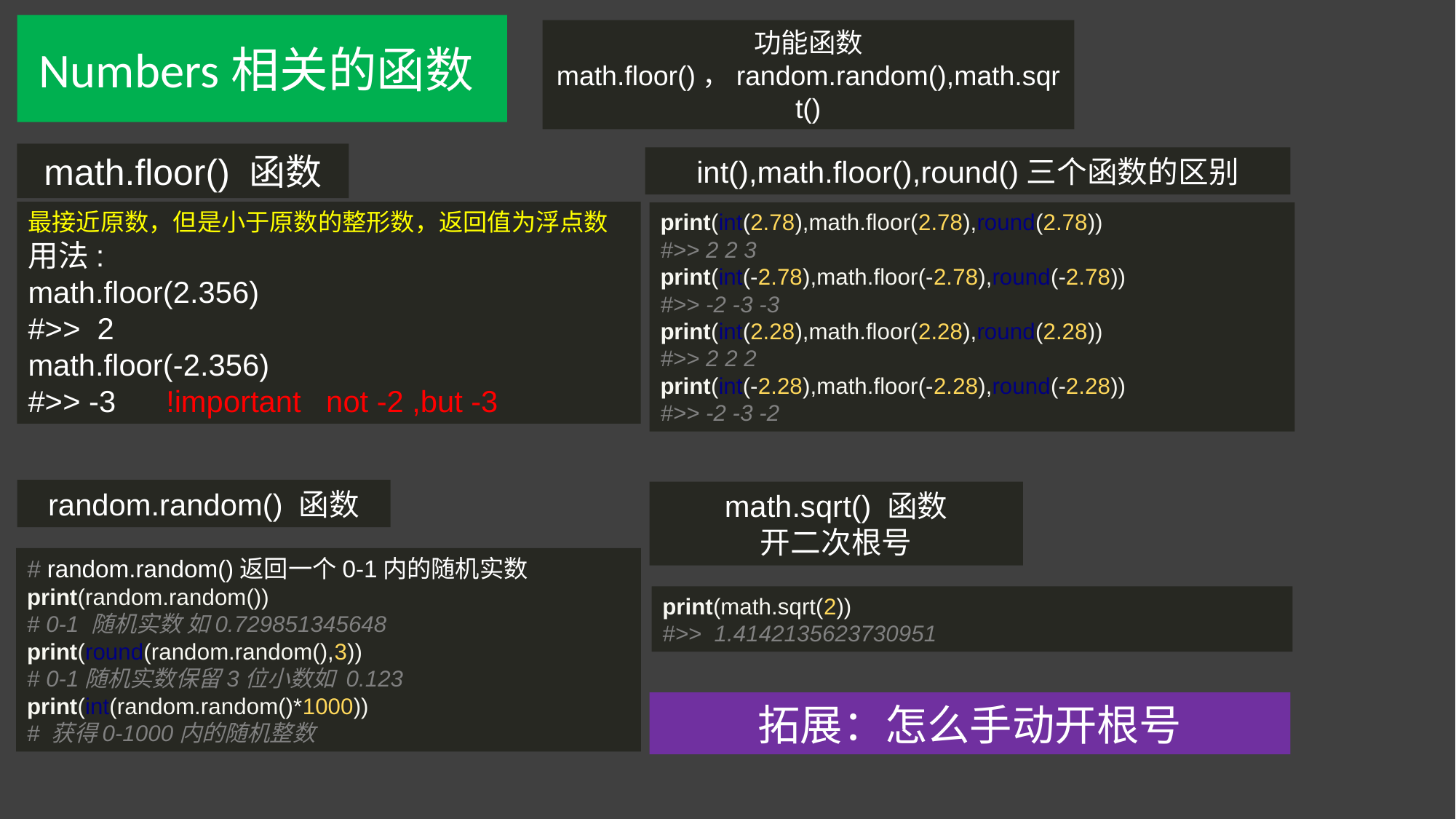

Numbers相关的函数
功能函数
math.floor()，random.random(),math.sqrt()
math.floor() 函数
int(),math.floor(),round()三个函数的区别
最接近原数，但是小于原数的整形数，返回值为浮点数 用法:
math.floor(2.356)
#>>  2
math.floor(-2.356)
#>> -3      !important   not -2 ,but -3
print(int(2.78),math.floor(2.78),round(2.78))
#>> 2 2 3
print(int(-2.78),math.floor(-2.78),round(-2.78))
#>> -2 -3 -3
print(int(2.28),math.floor(2.28),round(2.28))
#>> 2 2 2
print(int(-2.28),math.floor(-2.28),round(-2.28))
#>> -2 -3 -2
random.random() 函数
math.sqrt() 函数
开二次根号
# random.random()返回一个0-1内的随机实数
print(random.random())
# 0-1 随机实数 如0.729851345648
print(round(random.random(),3))
# 0-1随机实数保留3位小数如 0.123
print(int(random.random()*1000))
# 获得0-1000内的随机整数
print(math.sqrt(2))
#>>  1.4142135623730951
拓展：怎么手动开根号